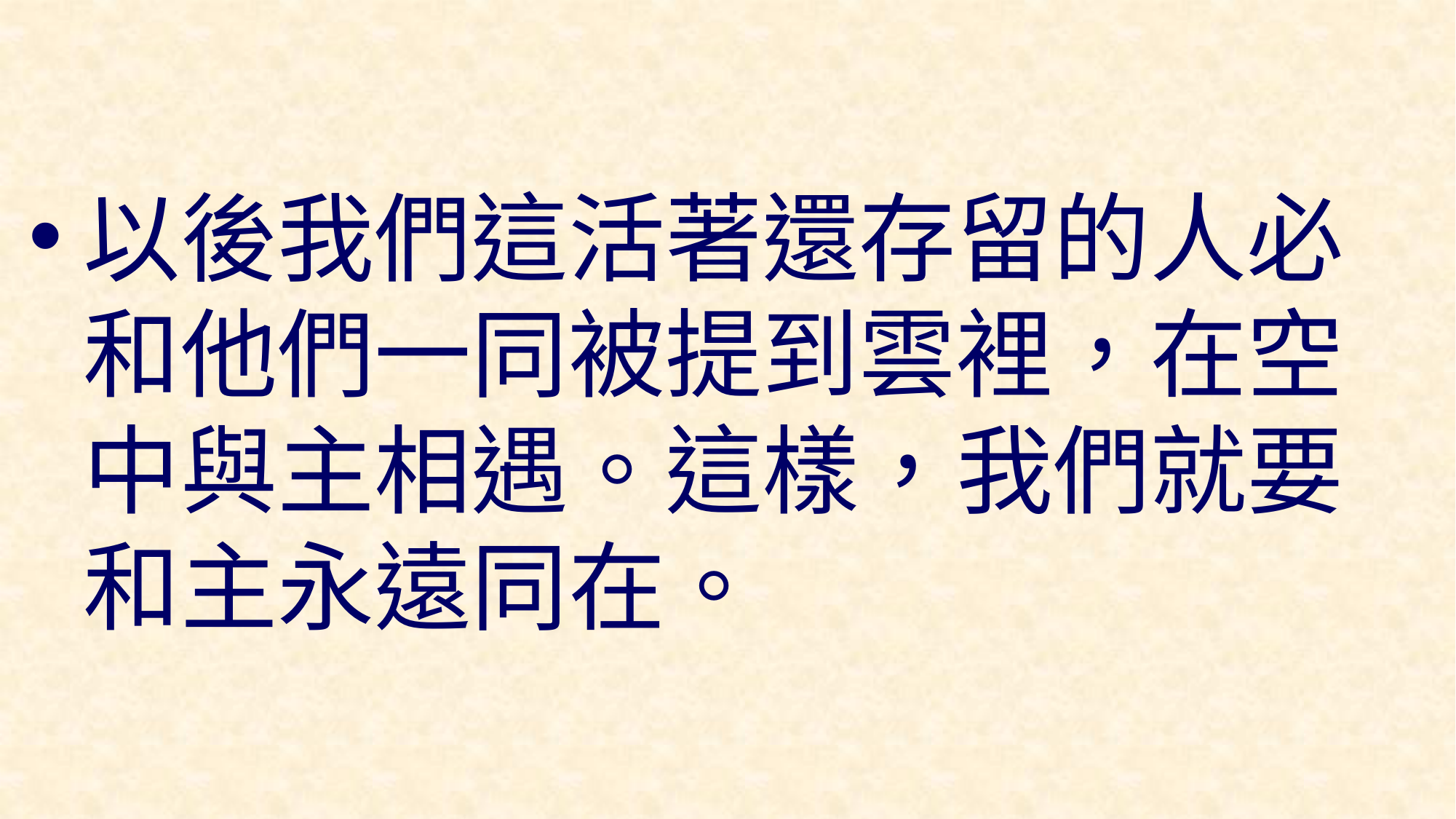

以後我們這活著還存留的人必和他們一同被提到雲裡，在空中與主相遇。這樣，我們就要和主永遠同在。